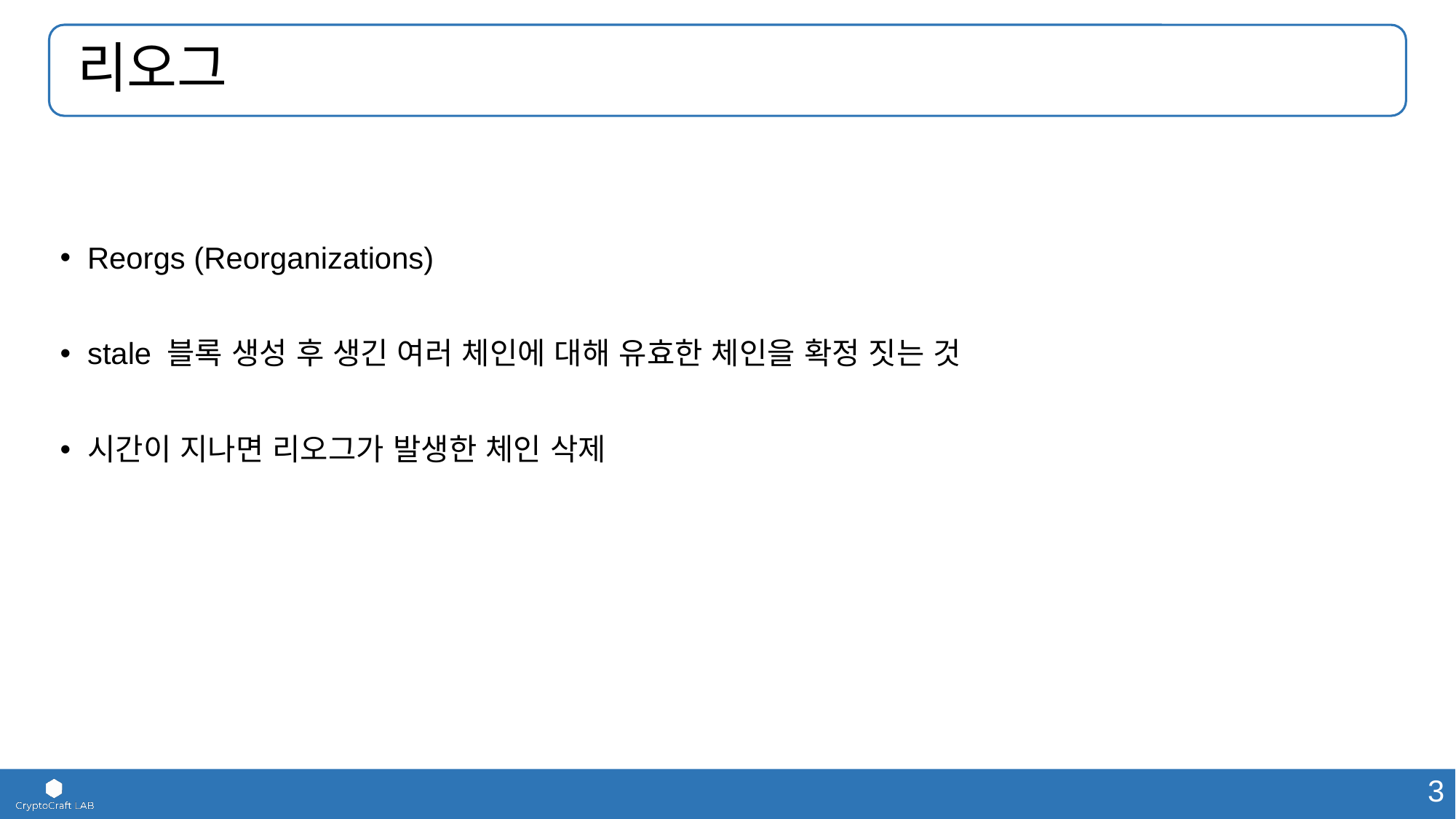

# 리오그

Reorgs (Reorganizations)

stale 블록 생성 후 생긴 여러 체인에 대해 유효한 체인을 확정 짓는 것

시간이 지나면 리오그가 발생한 체인 삭제